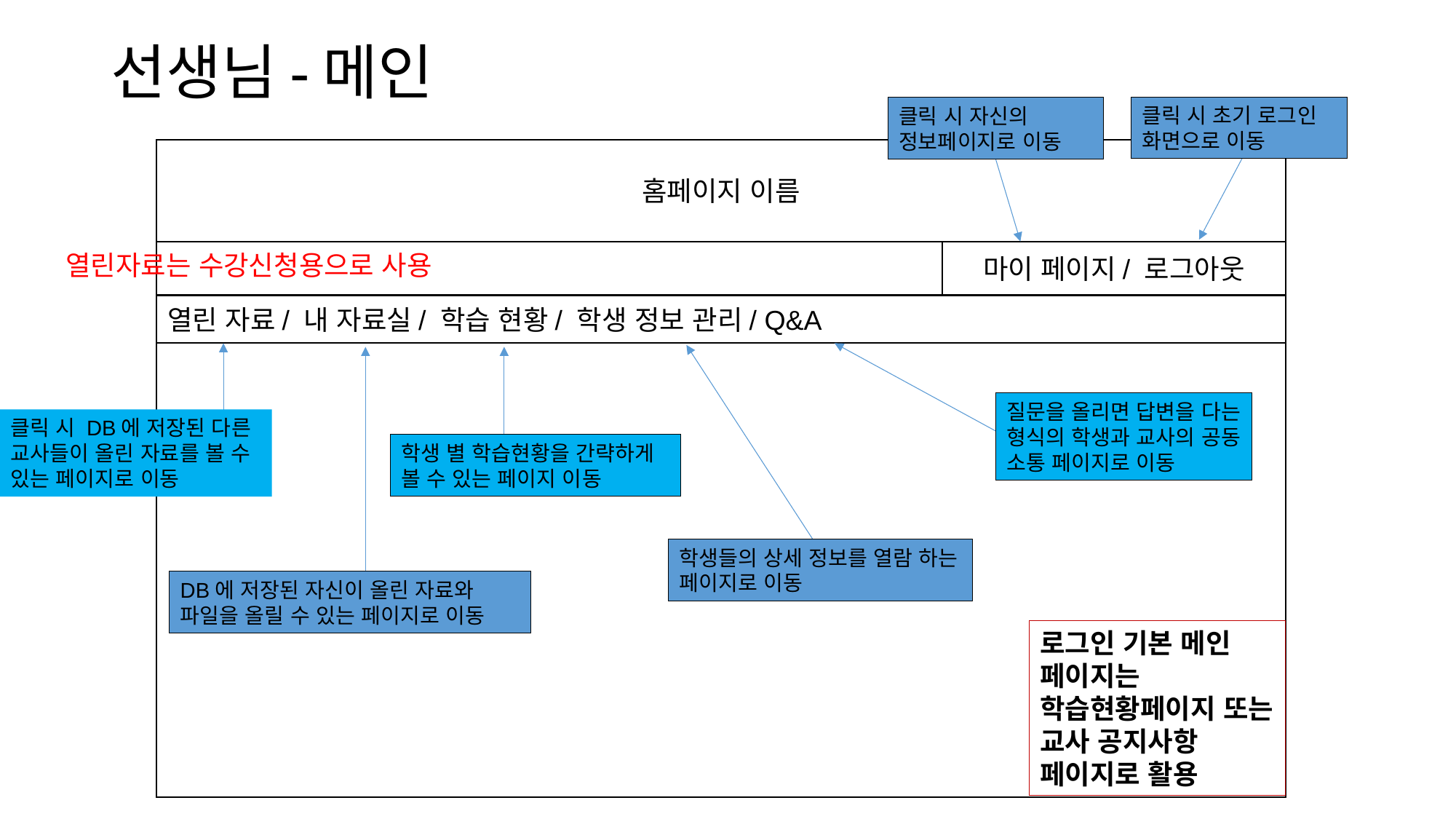

# 선생님-메인
클릭 시 초기 로그인 화면으로 이동
클릭 시 자신의 정보페이지로 이동

홈페이지 이름
마이 페이지/ 로그아웃
열린자료는 수강신청용으로 사용
열린 자료/ 내 자료실/ 학습 현황/ 학생 정보 관리/ Q&A
질문을 올리면 답변을 다는 형식의 학생과 교사의 공동 소통 페이지로 이동
클릭 시 DB에 저장된 다른 교사들이 올린 자료를 볼 수 있는 페이지로 이동
학생 별 학습현황을 간략하게 볼 수 있는 페이지 이동
학생들의 상세 정보를 열람 하는 페이지로 이동
DB에 저장된 자신이 올린 자료와 파일을 올릴 수 있는 페이지로 이동
로그인 기본 메인 페이지는 학습현황페이지 또는 교사 공지사항 페이지로 활용